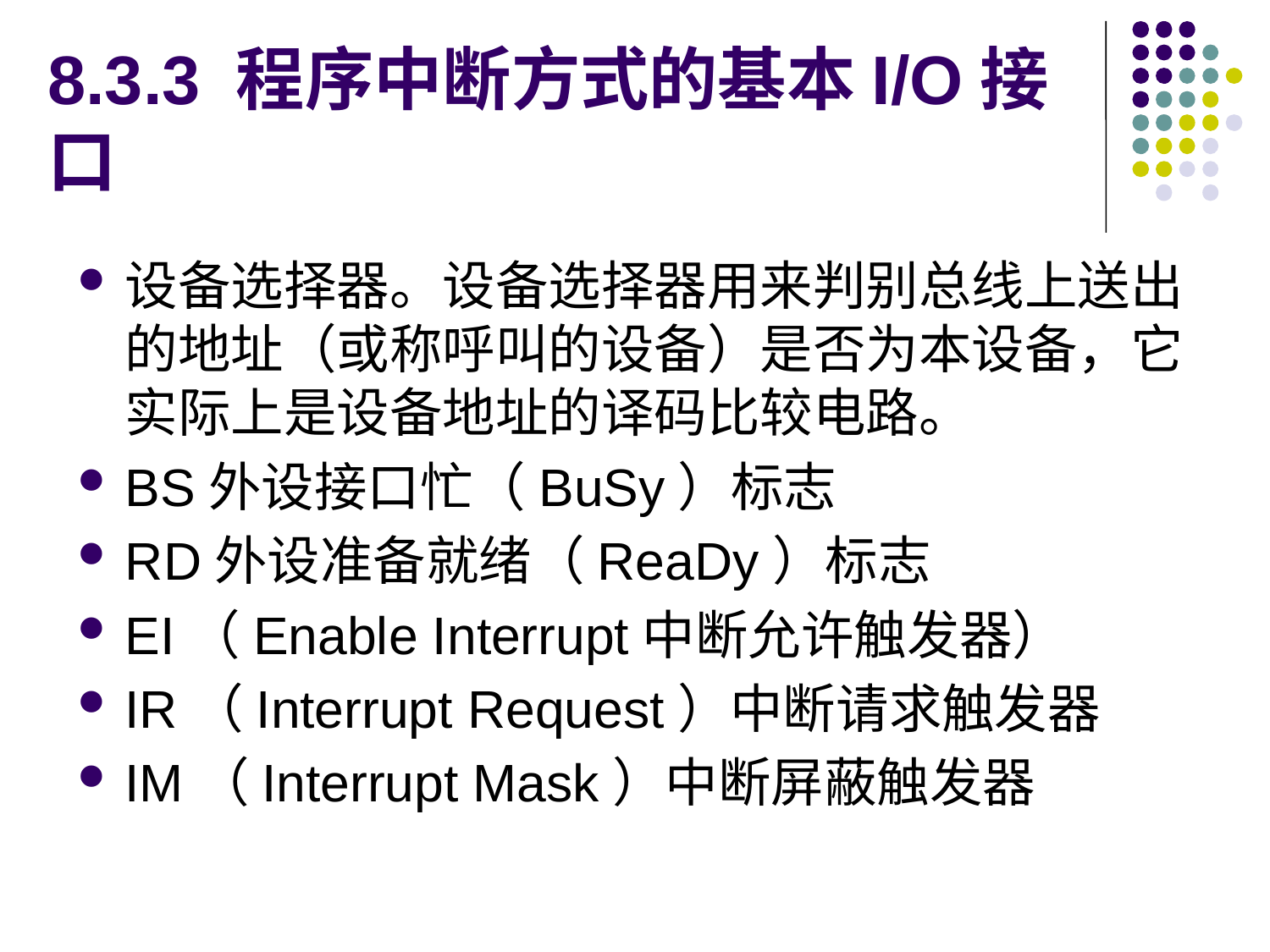

# 8.3.3 程序中断方式的基本I/O接口
设备选择器。设备选择器用来判别总线上送出的地址（或称呼叫的设备）是否为本设备，它实际上是设备地址的译码比较电路。
BS外设接口忙（BuSy）标志
RD外设准备就绪（ReaDy）标志
EI（Enable Interrupt中断允许触发器）
IR（Interrupt Request）中断请求触发器
IM（Interrupt Mask）中断屏蔽触发器